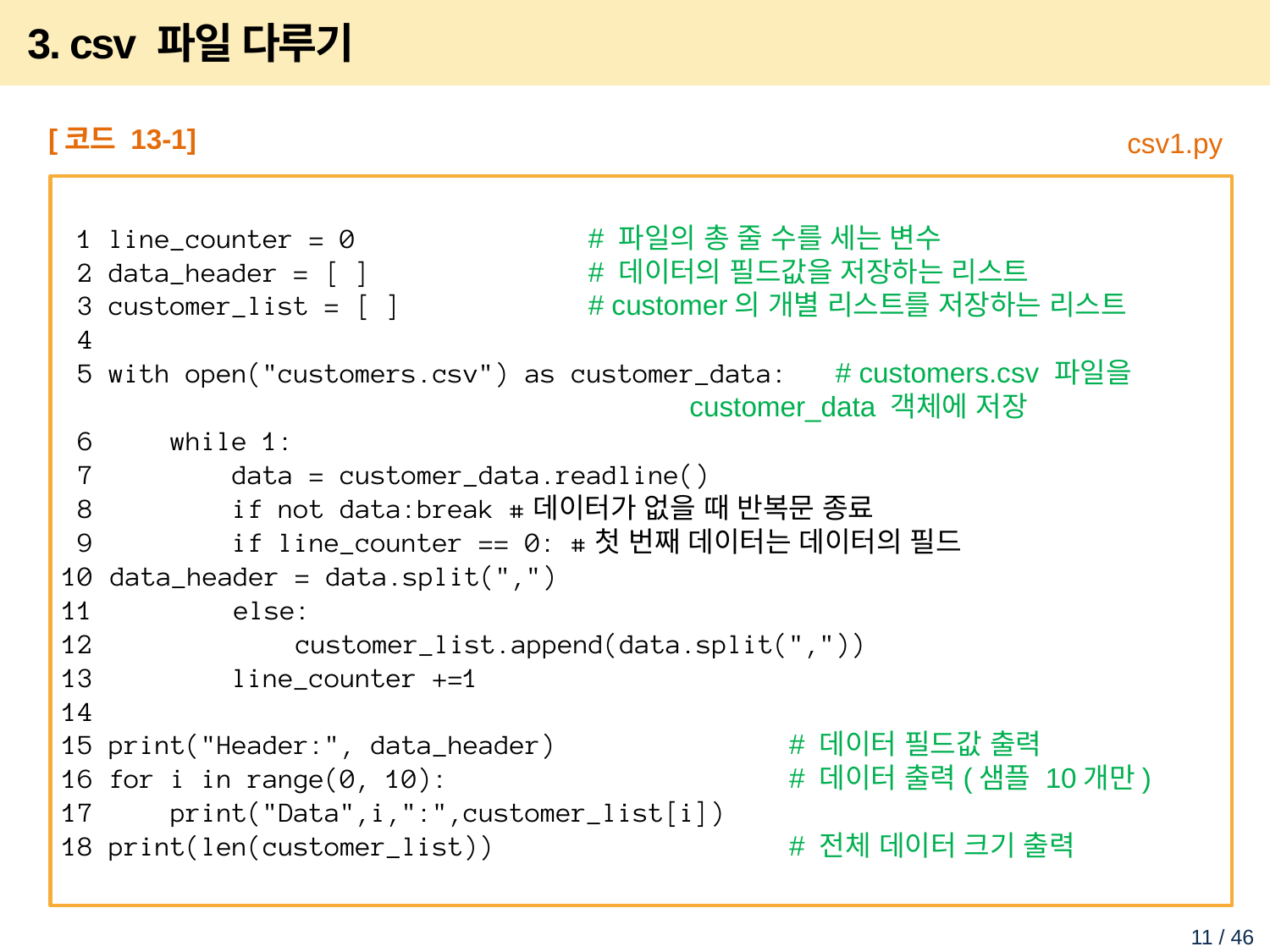

# 3. csv 파일 다루기
[코드 13-1]
 1 line_counter = 0               # 파일의 총 줄 수를 세는 변수
 2 data_header = [ ]              # 데이터의 필드값을 저장하는 리스트
 3 customer_list = [ ]            # customer의 개별 리스트를 저장하는 리스트
 4
 5 with open("customers.csv") as customer_data:   # customers.csv 파일을
                                                                                customer_data 객체에 저장
 6     while 1:
 7         data = customer_data.readline()
 8         if not data:break #데이터가 없을 때 반복문 종료
 9         if line_counter == 0: #첫 번째 데이터는 데이터의 필드
data_header = data.split(",")
        else:
            customer_list.append(data.split(","))
13         line_counter +=1
14
15 print("Header:", data_header)               # 데이터 필드값 출력
16 for i in range(0, 10):                      # 데이터 출력(샘플 10개만)
17     print("Data",i,":",customer_list[i])
18 print(len(customer_list))                   # 전체 데이터 크기 출력
csv1.py